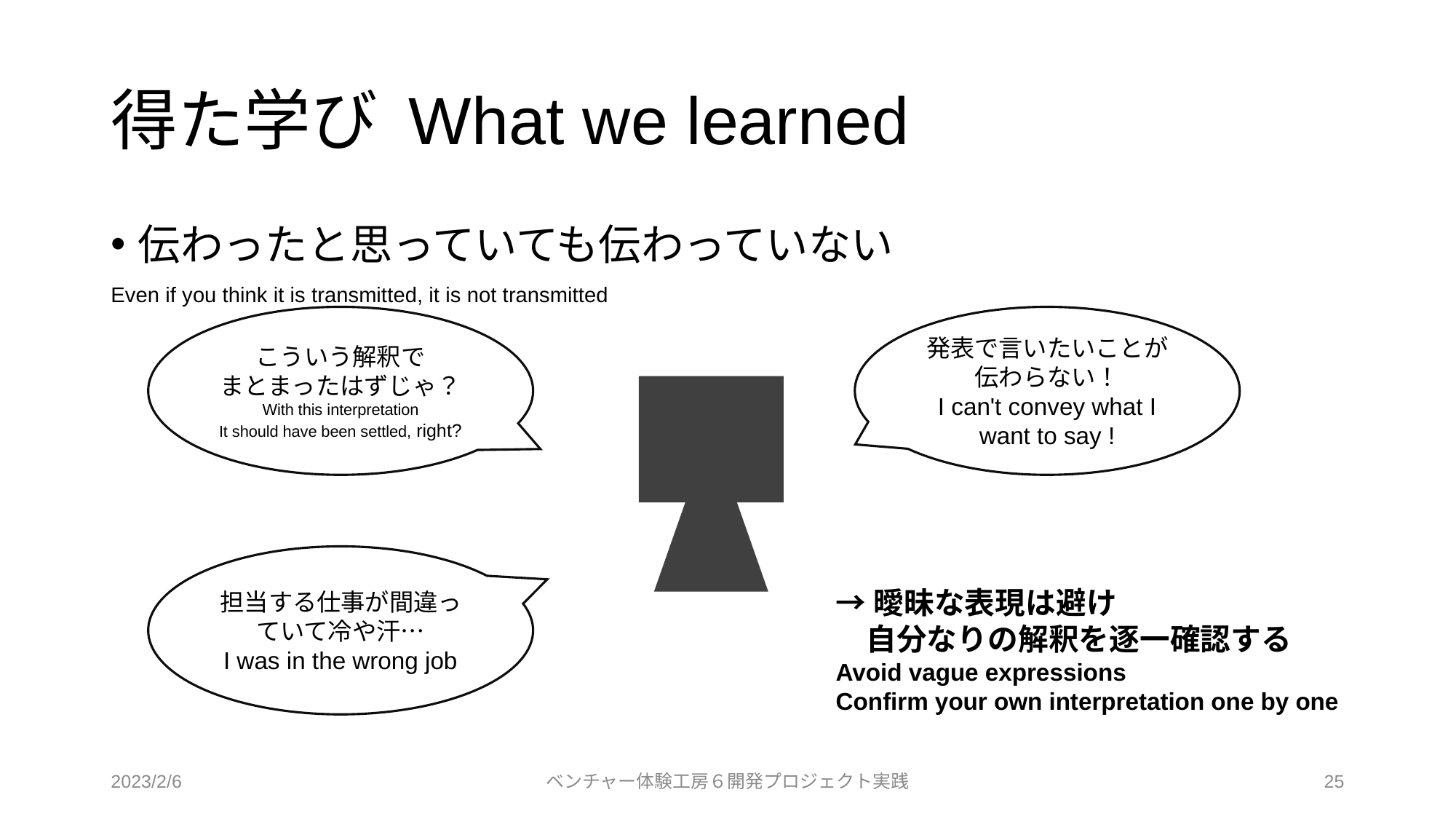

# 得た学び What we learned
伝わったと思っていても伝わっていない
Even if you think it is transmitted, it is not transmitted
発表で言いたいことが伝わらない！
I can't convey what I want to say !​
こういう解釈で
まとまったはずじゃ？
With this interpretation​
It should have been settled, right?​

担当する仕事が間違っていて冷や汗…
I was in the wrong job
→曖昧な表現は避け
　自分なりの解釈を逐一確認する
Avoid vague expressions​
Confirm your own interpretation one by one​
2023/2/6
ベンチャー体験工房６開発プロジェクト実践
25